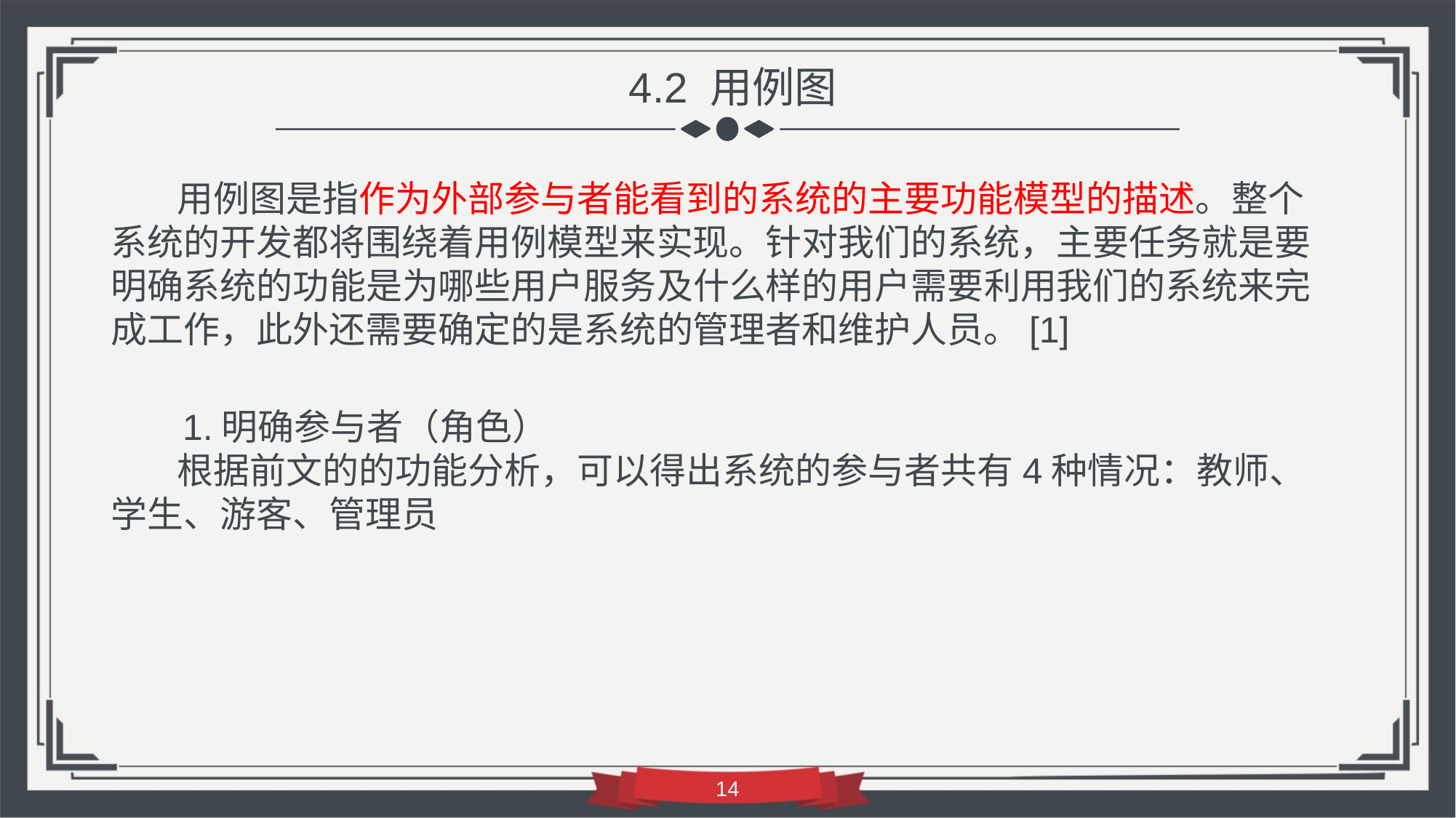

4.2 用例图

       用例图是指作为外部参与者能看到的系统的主要功能模型的描述。整个系统的开发都将围绕着用例模型来实现。针对我们的系统，主要任务就是要明确系统的功能是为哪些用户服务及什么样的用户需要利用我们的系统来完成工作，此外还需要确定的是系统的管理者和维护人员。[1]
       1.明确参与者（角色）
       根据前文的的功能分析，可以得出系统的参与者共有4种情况：教师、学生、游客、管理员